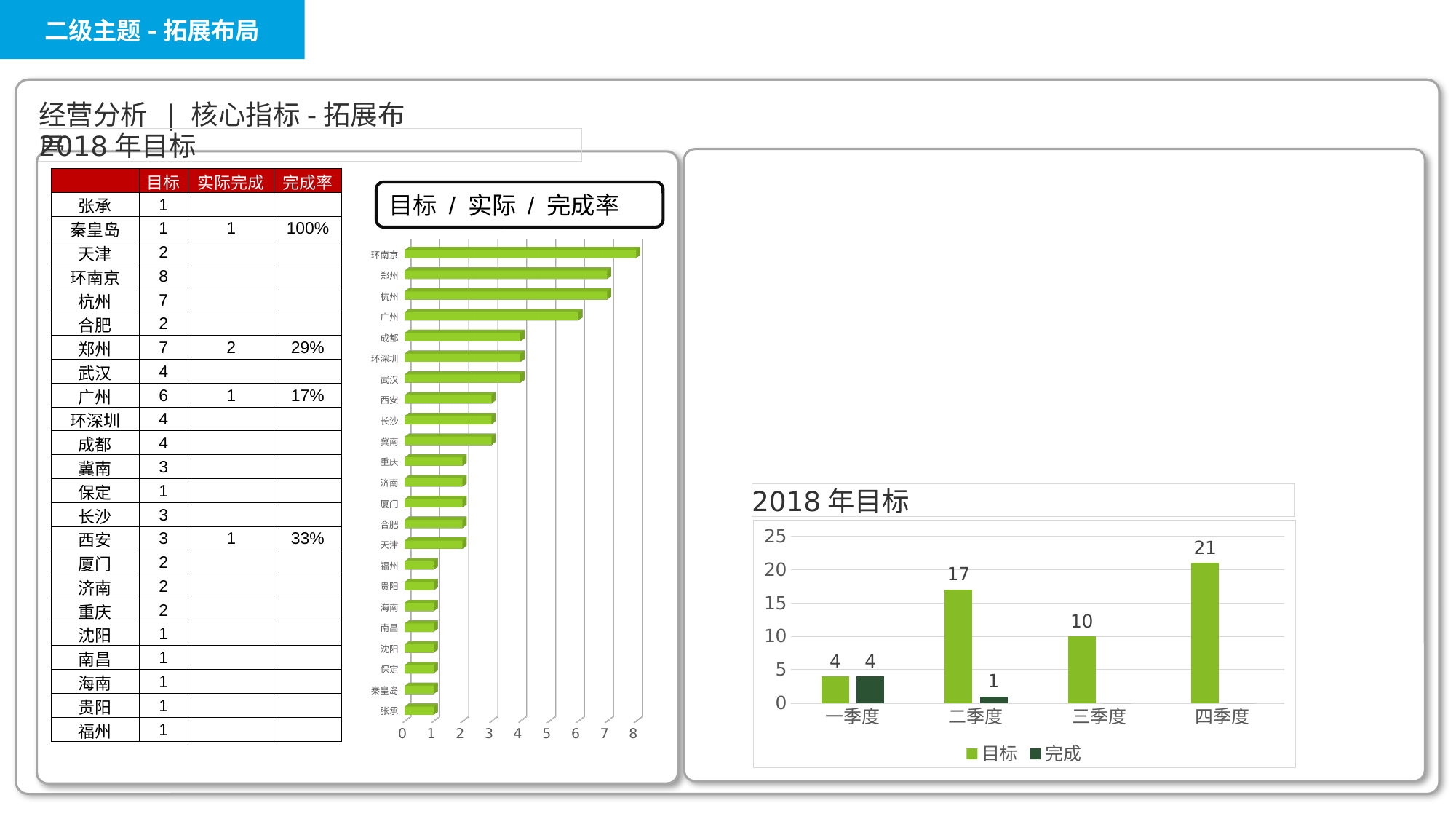

二级主题-拓展布局

经营分析  | 核心指标-拓展布局
2018年目标

|  | 目标 | 实际完成 | 完成率 |
| --- | --- | --- | --- |
| 张承 | 1 |  |  |
| 秦皇岛 | 1 | 1 | 100% |
| 天津 | 2 |  |  |
| 环南京 | 8 |  |  |
| 杭州 | 7 |  |  |
| 合肥 | 2 |  |  |
| 郑州 | 7 | 2 | 29% |
| 武汉 | 4 |  |  |
| 广州 | 6 | 1 | 17% |
| 环深圳 | 4 |  |  |
| 成都 | 4 |  |  |
| 冀南 | 3 |  |  |
| 保定 | 1 |  |  |
| 长沙 | 3 |  |  |
| 西安 | 3 | 1 | 33% |
| 厦门 | 2 |  |  |
| 济南 | 2 |  |  |
| 重庆 | 2 |  |  |
| 沈阳 | 1 |  |  |
| 南昌 | 1 |  |  |
| 海南 | 1 |  |  |
| 贵阳 | 1 |  |  |
| 福州 | 1 |  |  |
目标 / 实际 / 完成率

[unsupported chart]

2018年目标

### Chart

| Category | 目标 | 完成 |
|---|---|---|
| 一季度 | 4.0 | 4.0 |
| 二季度 | 17.0 | 1.0 |
| 三季度 | 10.0 | 0.0 |
| 四季度 | 21.0 | 0.0 |